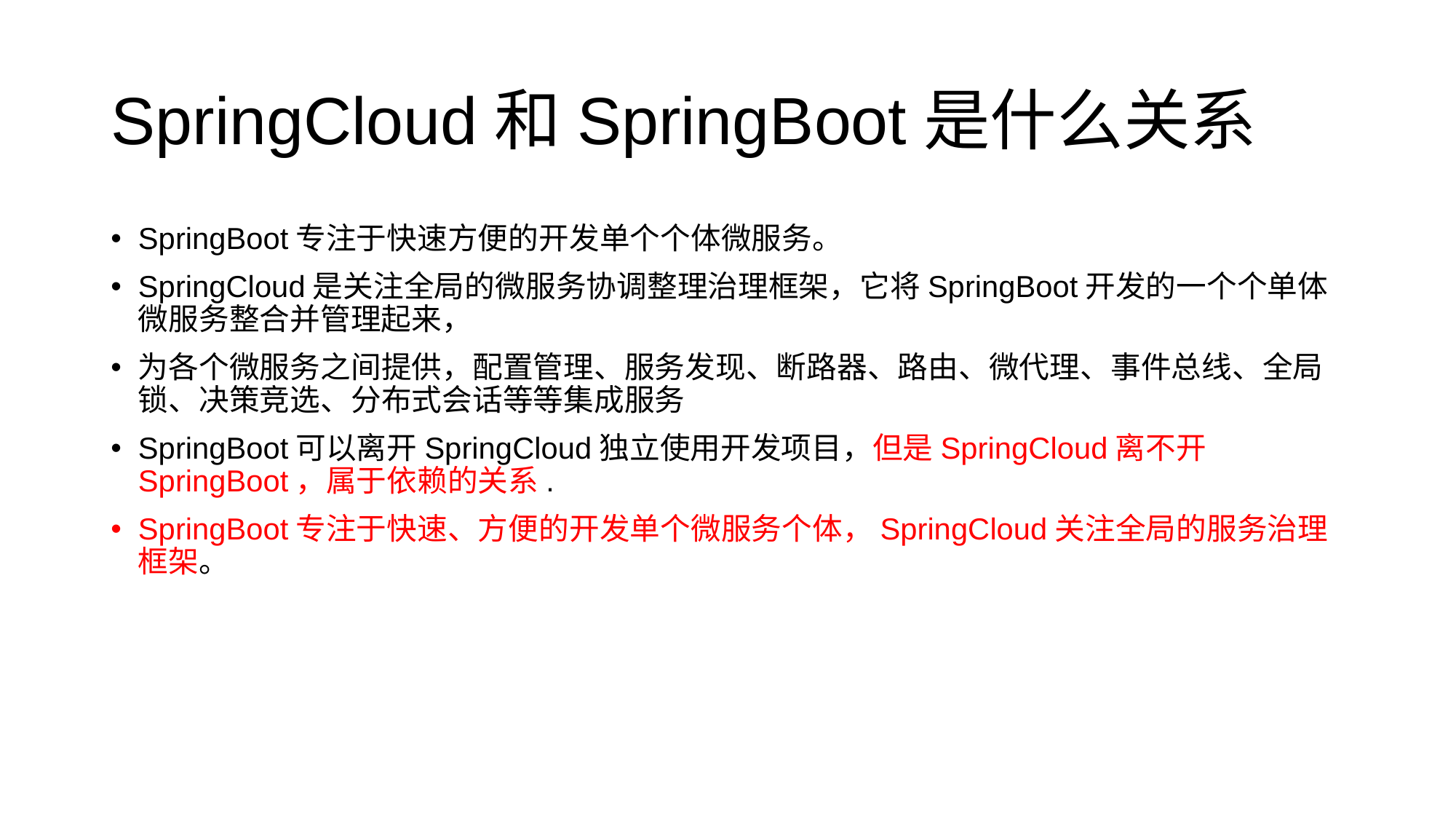

# SpringCloud和SpringBoot是什么关系
SpringBoot专注于快速方便的开发单个个体微服务。
SpringCloud是关注全局的微服务协调整理治理框架，它将SpringBoot开发的一个个单体微服务整合并管理起来，
为各个微服务之间提供，配置管理、服务发现、断路器、路由、微代理、事件总线、全局锁、决策竞选、分布式会话等等集成服务
SpringBoot可以离开SpringCloud独立使用开发项目，但是SpringCloud离不开SpringBoot，属于依赖的关系.
SpringBoot专注于快速、方便的开发单个微服务个体，SpringCloud关注全局的服务治理框架。